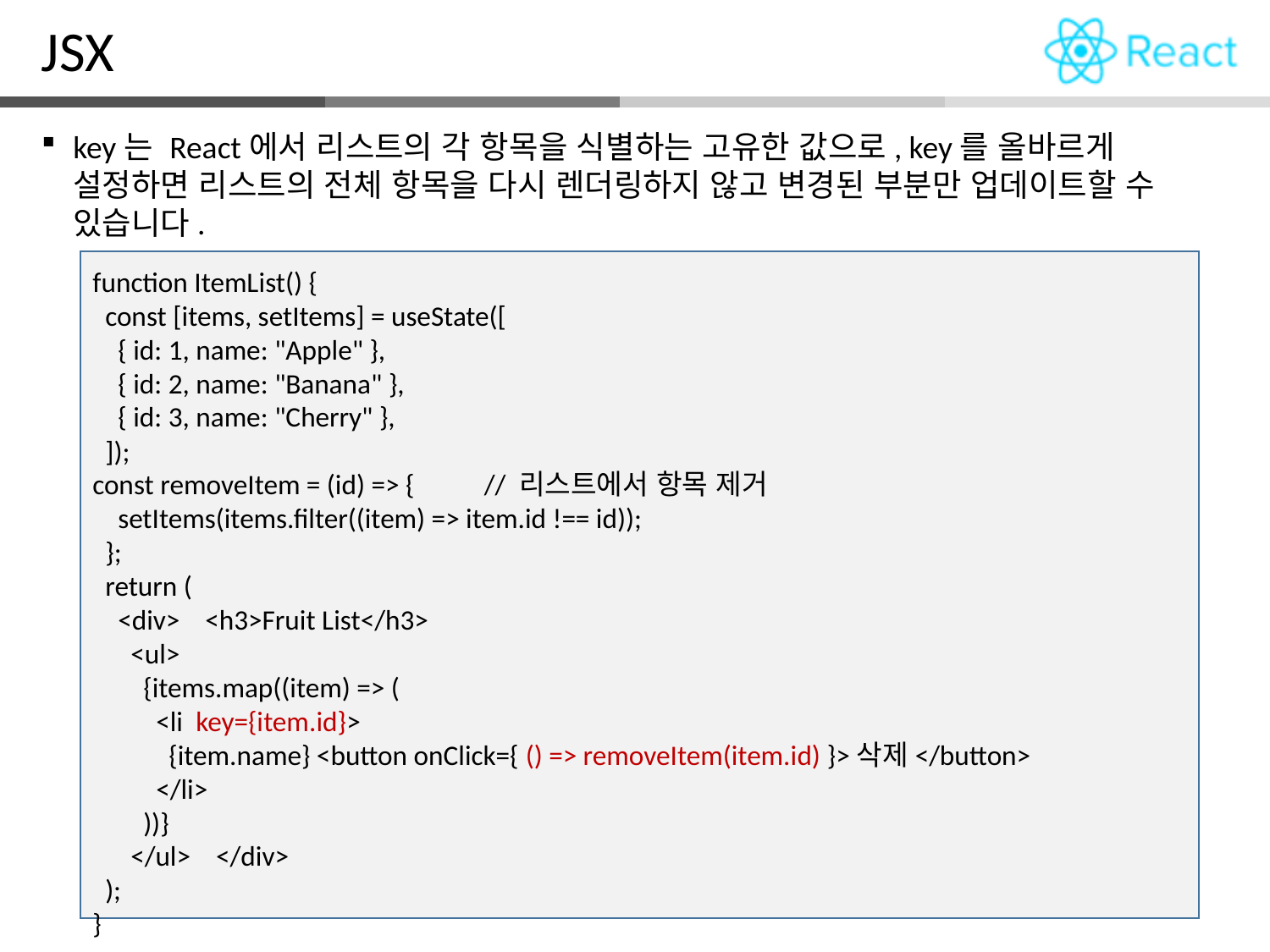

JSX
key는 React에서 리스트의 각 항목을 식별하는 고유한 값으로, key를 올바르게 설정하면 리스트의 전체 항목을 다시 렌더링하지 않고 변경된 부분만 업데이트할 수 있습니다.

function ItemList() {
  const [items, setItems] = useState([
    { id: 1, name: "Apple" },
    { id: 2, name: "Banana" },
    { id: 3, name: "Cherry" },
  ]);
const removeItem = (id) => {           // 리스트에서 항목 제거
    setItems(items.filter((item) => item.id !== id));
  };
  return (
    <div>    <h3>Fruit List</h3>
      <ul>
        {items.map((item) => (
          <li  key={item.id}>
            {item.name} <button onClick={ () => removeItem(item.id) }>삭제</button>
          </li>
        ))}
      </ul>    </div>
  );
}